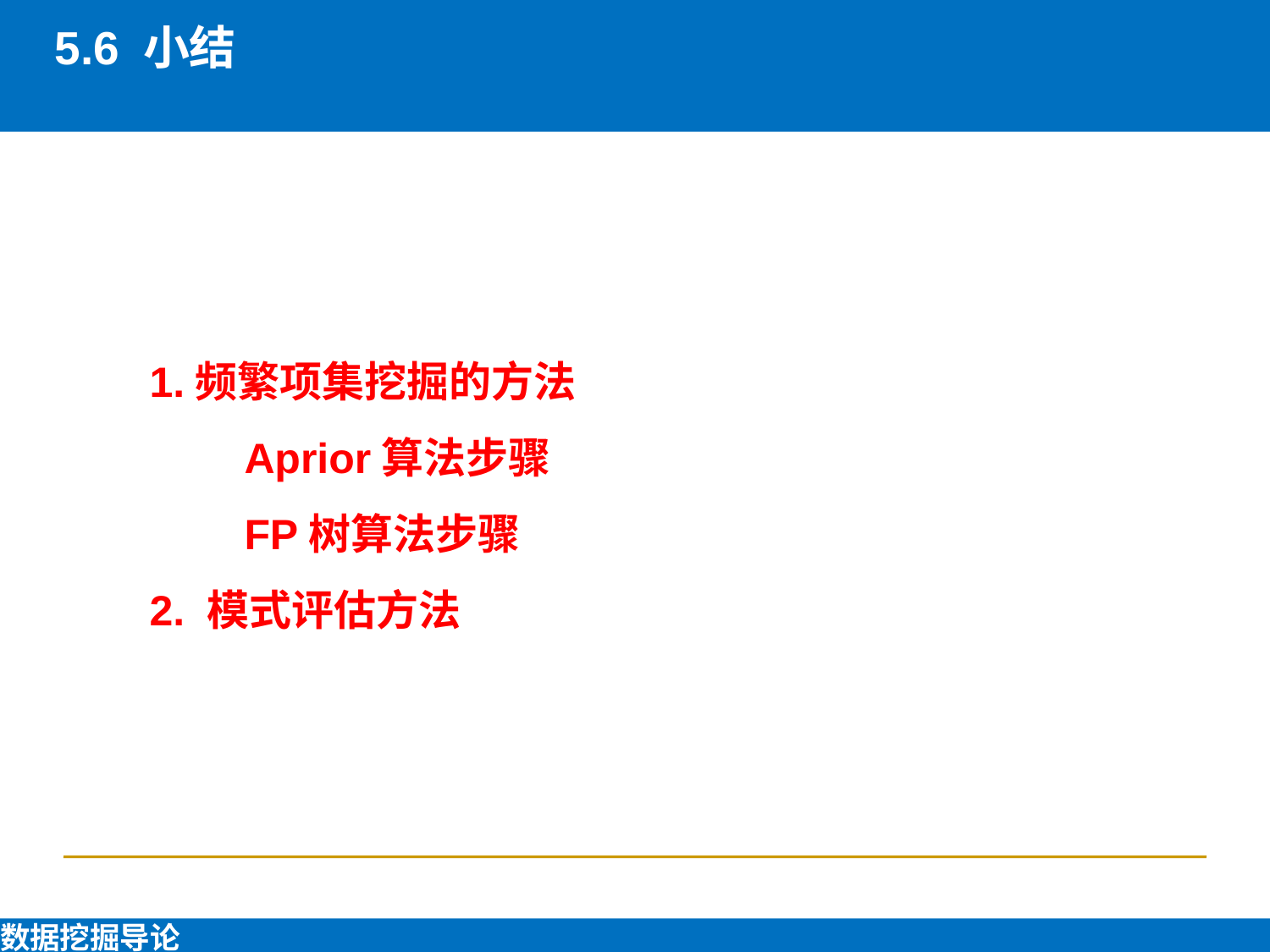

5.6 小结
1.频繁项集挖掘的方法
        Aprior算法步骤
        FP树算法步骤
2. 模式评估方法